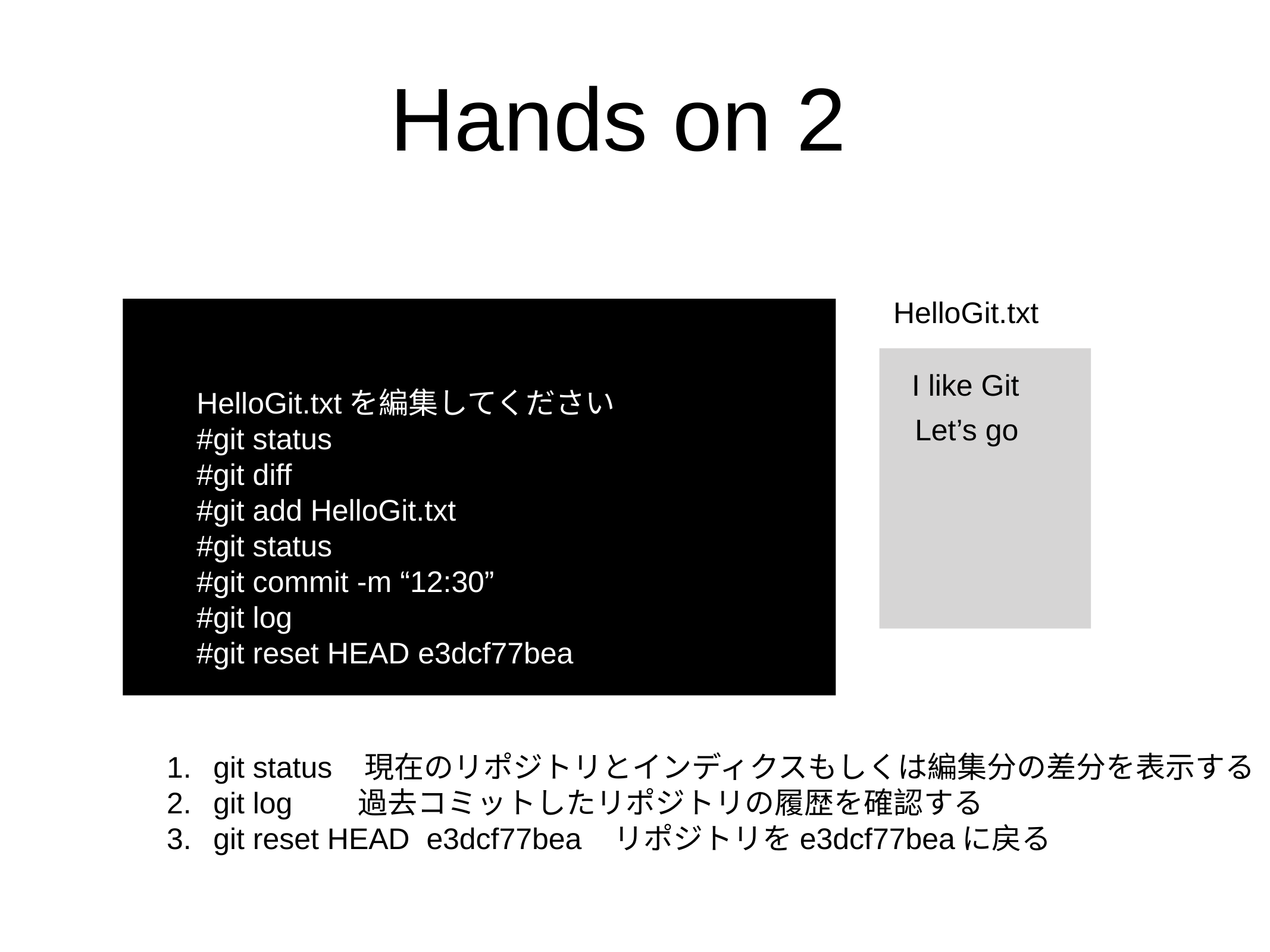

Hands on 2
HelloGit.txt

HelloGit.txtを編集してください
#git status
#git diff
#git add HelloGit.txt
#git status
#git commit -m “12:30”
#git log
#git reset HEAD e3dcf77bea

I like Git
Let’s go
git status   現在のリポジトリとインディクスもしくは編集分の差分を表示する
git log       過去コミットしたリポジトリの履歴を確認する
git reset HEAD  e3dcf77bea   リポジトリをe3dcf77beaに戻る